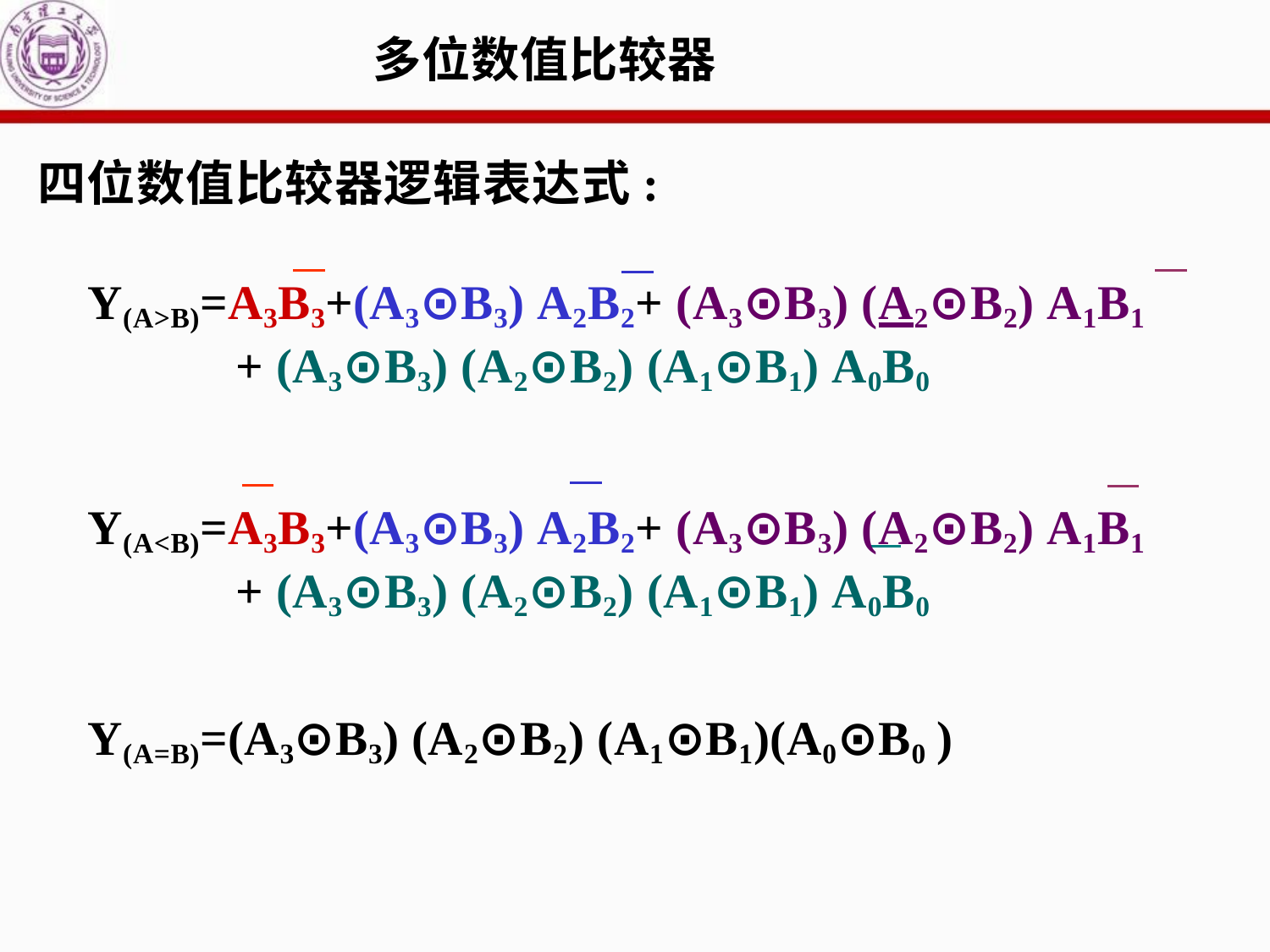

多位数值比较器

四位数值比较器逻辑表达式:

Y(A>B)=A3B3+(A3⊙B3) A2B2+ (A3⊙B3) (A2⊙B2) A1B1
+ (A3⊙B3) (A2⊙B2) (A1⊙B1) A0B0

Y(A<B)=A3B3+(A3⊙B3) A2B2+ (A3⊙B3) (A2⊙B2) A1B1
+ (A3⊙B3) (A2⊙B2) (A1⊙B1) A0B0

Y(A=B)=(A3⊙B3) (A2⊙B2) (A1⊙B1)(A0⊙B0 )